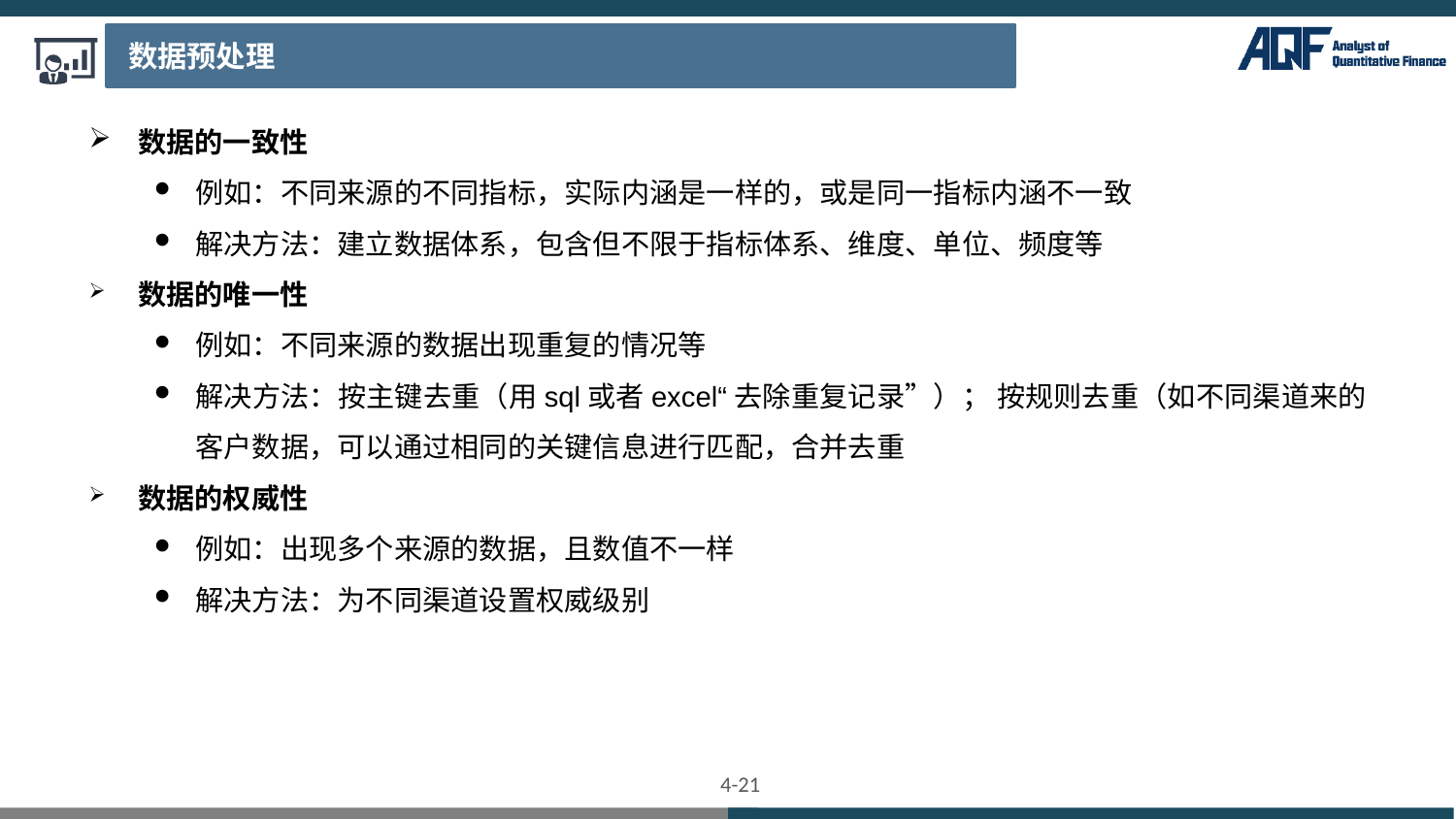

数据预处理
数据的一致性
例如：不同来源的不同指标，实际内涵是一样的，或是同一指标内涵不一致
解决方法：建立数据体系，包含但不限于指标体系、维度、单位、频度等
数据的唯一性
例如：不同来源的数据出现重复的情况等
解决方法：按主键去重（用sql或者excel“去除重复记录”）； 按规则去重（如不同渠道来的客户数据，可以通过相同的关键信息进行匹配，合并去重
数据的权威性
例如：出现多个来源的数据，且数值不一样
解决方法：为不同渠道设置权威级别